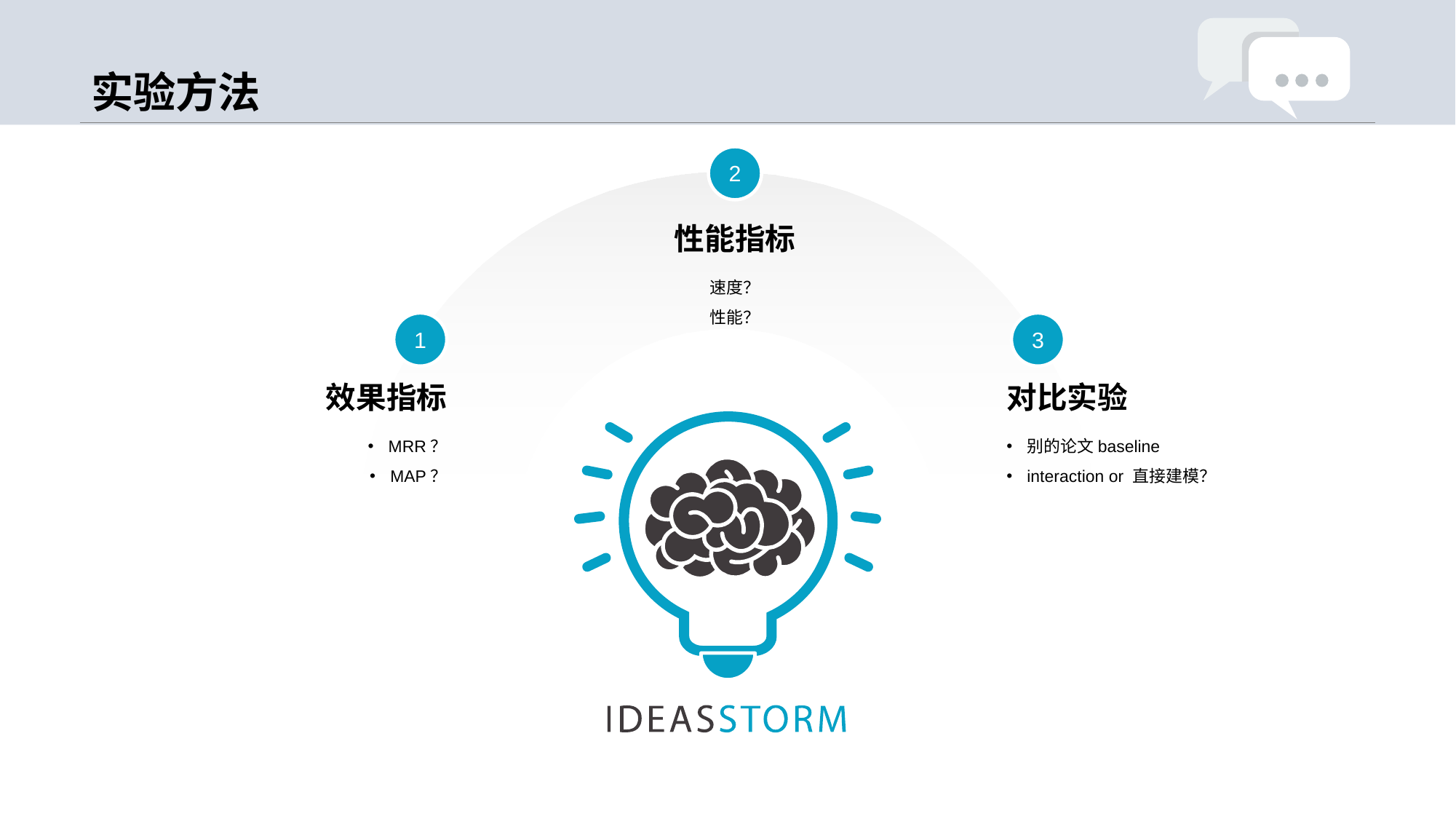

# 实验方法
2

性能指标
速度？
性能？
1
3
效果指标
对比实验

MRR？
MAP？
别的论文baseline
interaction or 直接建模？
15